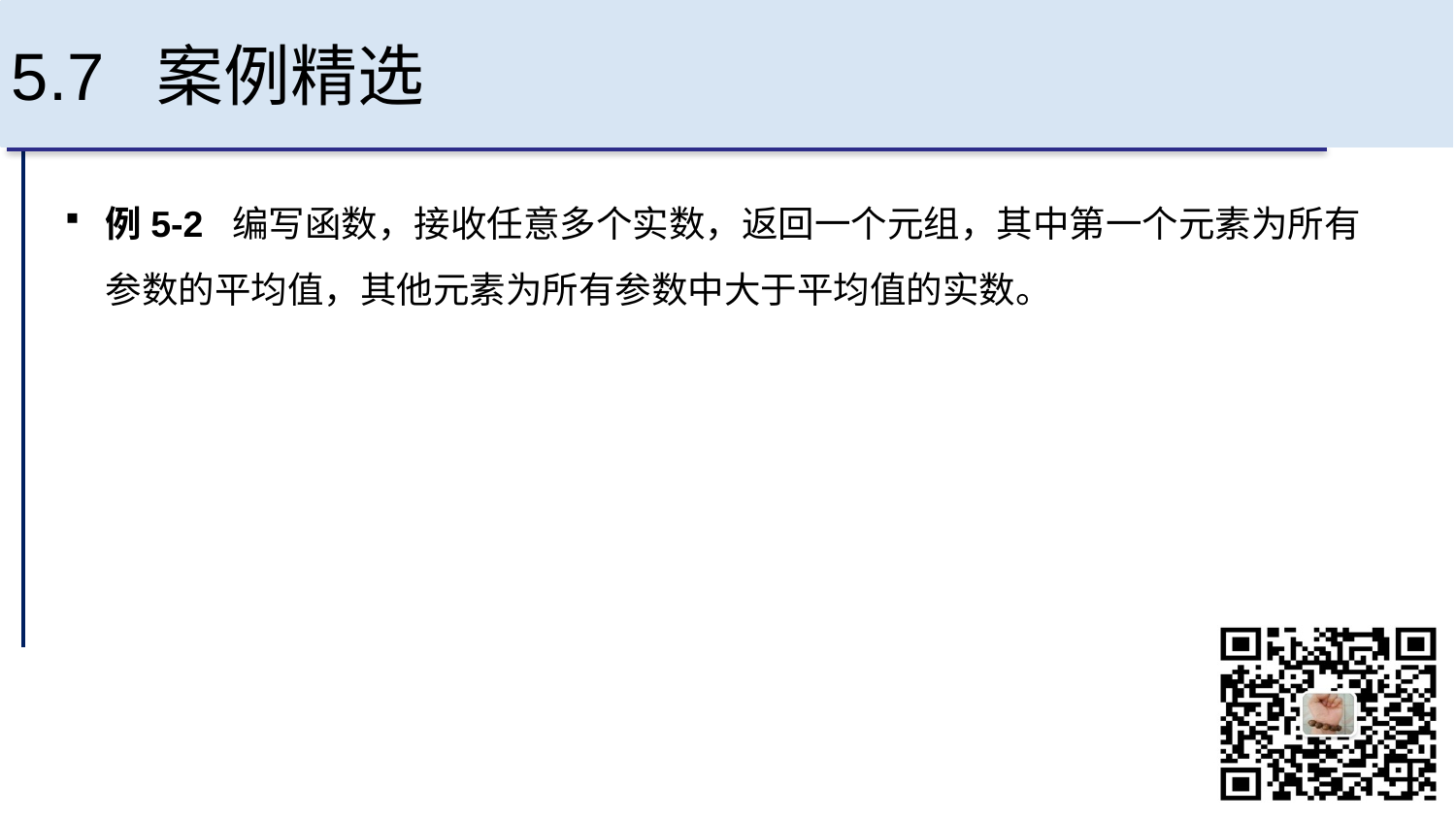

# 5.7  案例精选
例5-2  编写函数，接收任意多个实数，返回一个元组，其中第一个元素为所有参数的平均值，其他元素为所有参数中大于平均值的实数。